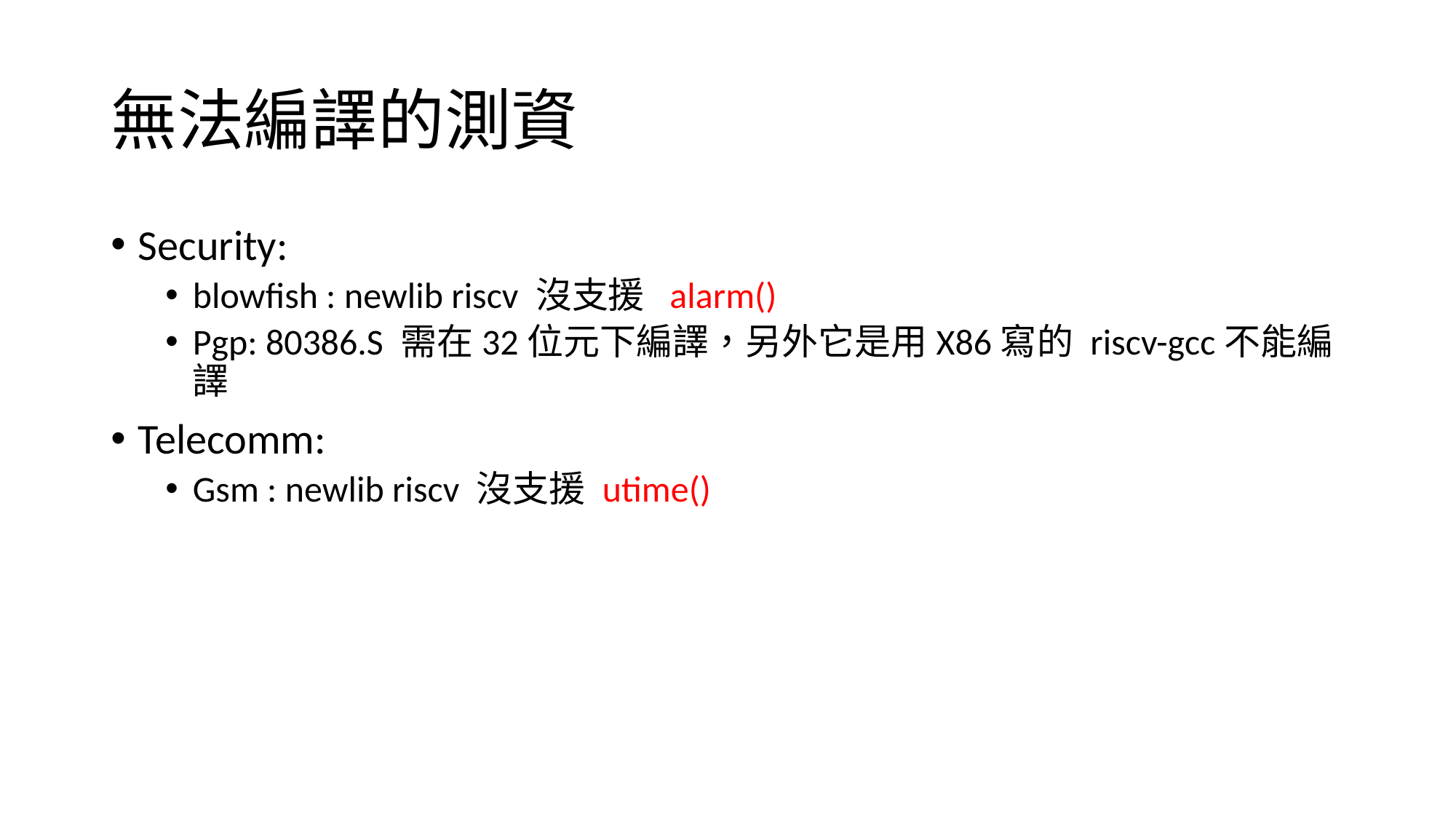

# 無法編譯的測資
Security:
blowfish : newlib riscv 沒支援  alarm()
Pgp: 80386.S 需在32位元下編譯，另外它是用X86寫的 riscv-gcc不能編譯
Telecomm:
Gsm : newlib riscv 沒支援 utime()